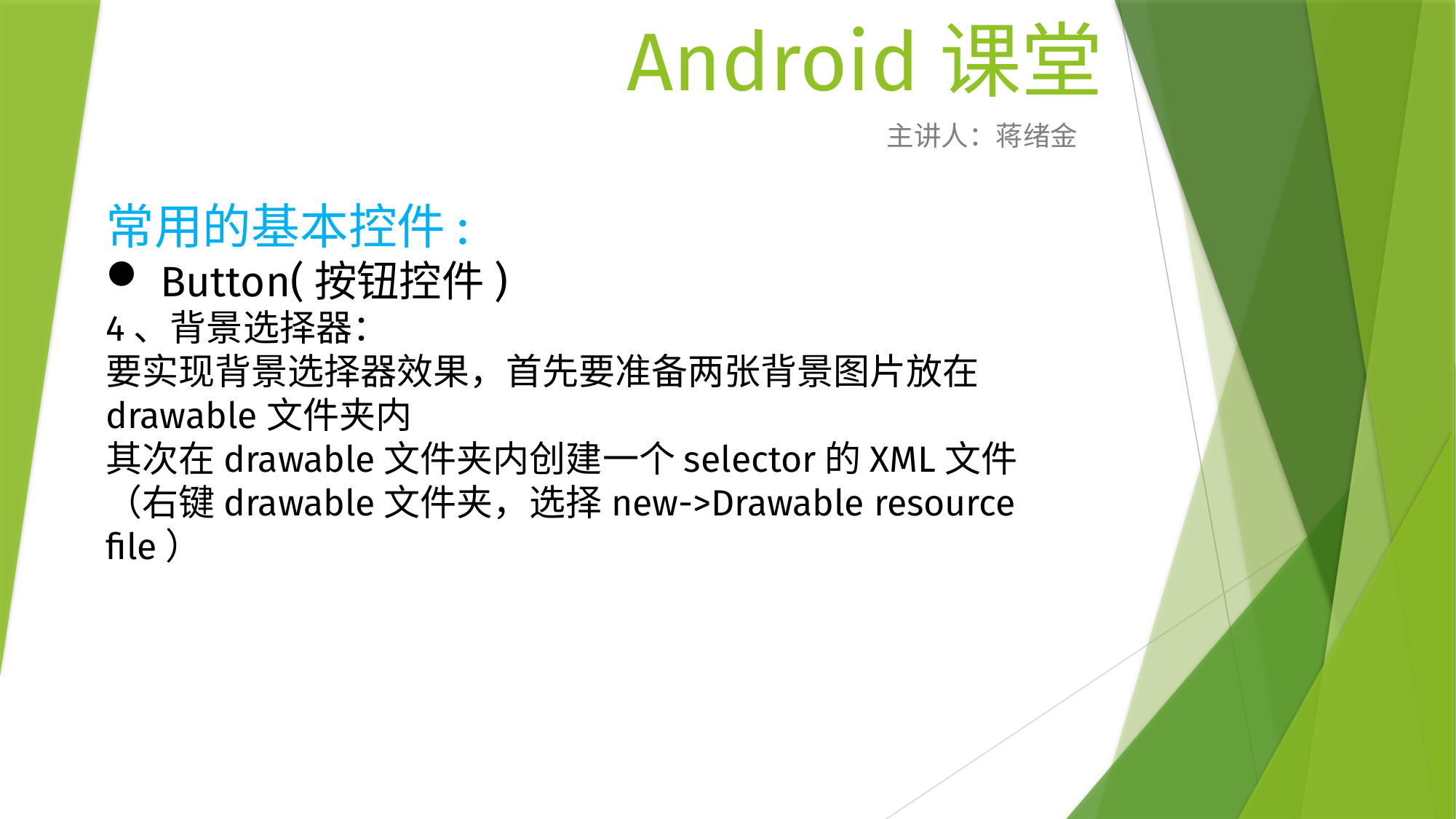

# Android课堂
主讲人：蒋绪金
常用的基本控件:
Button(按钮控件)
4、背景选择器：
要实现背景选择器效果，首先要准备两张背景图片放在drawable文件夹内
其次在drawable文件夹内创建一个selector的XML文件
（右键drawable文件夹，选择new->Drawable resource file）